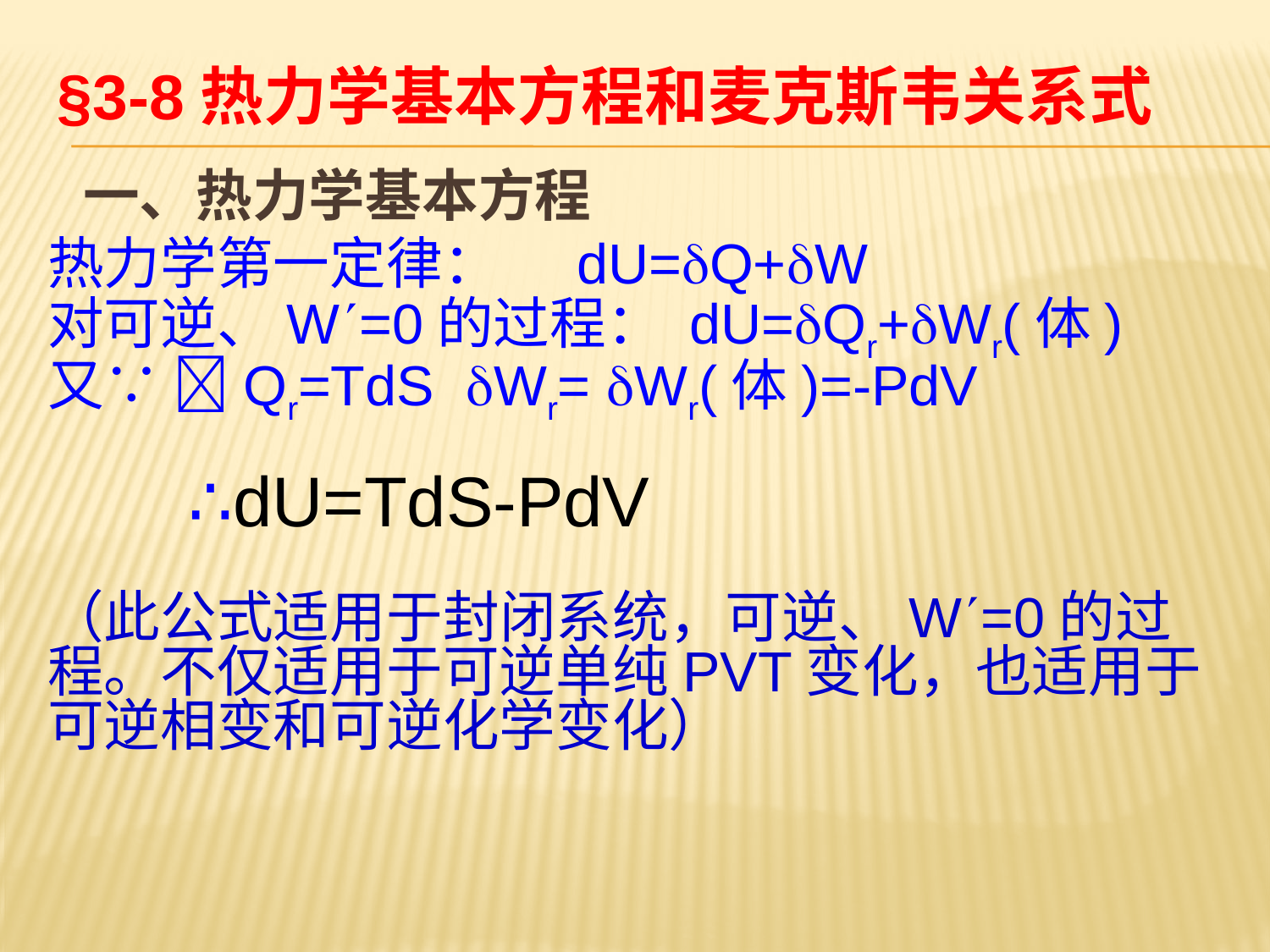

# §3-8热力学基本方程和麦克斯韦关系式
一、热力学基本方程
热力学第一定律：     dU=δQ+δW
对可逆、W′=0的过程： dU=δQr+δWr(体)
又∵ δQr=TdS  δWr= δWr(体)=-PdV

         ∴dU=TdS-PdV

（此公式适用于封闭系统，可逆、W′=0的过程。不仅适用于可逆单纯PVT变化，也适用于可逆相变和可逆化学变化）